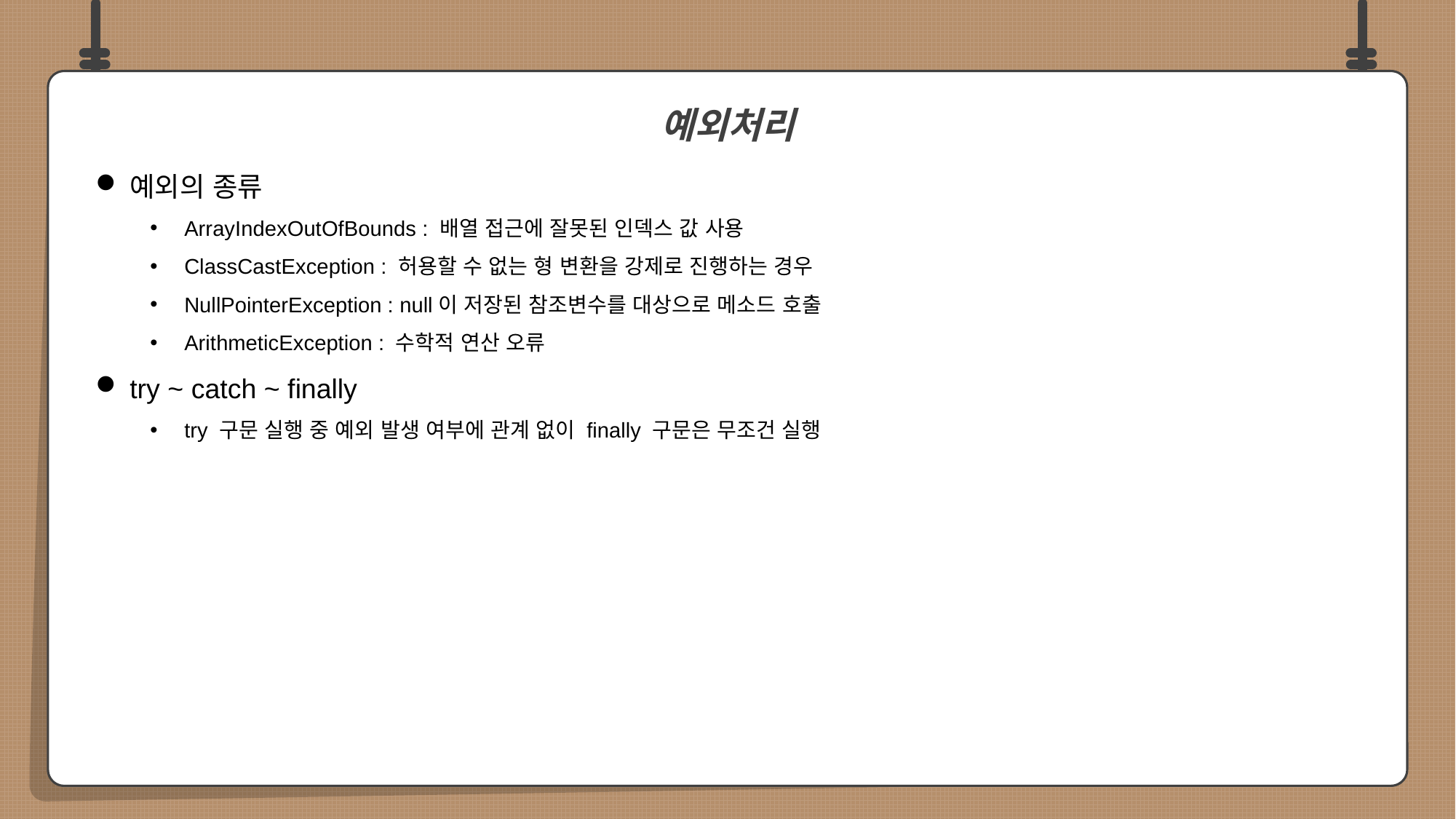

예외의 종류
ArrayIndexOutOfBounds : 배열 접근에 잘못된 인덱스 값 사용
ClassCastException : 허용할 수 없는 형 변환을 강제로 진행하는 경우
NullPointerException : null이 저장된 참조변수를 대상으로 메소드 호출
ArithmeticException : 수학적 연산 오류
try ~ catch ~ finally
try 구문 실행 중 예외 발생 여부에 관계 없이 finally 구문은 무조건 실행
예외처리